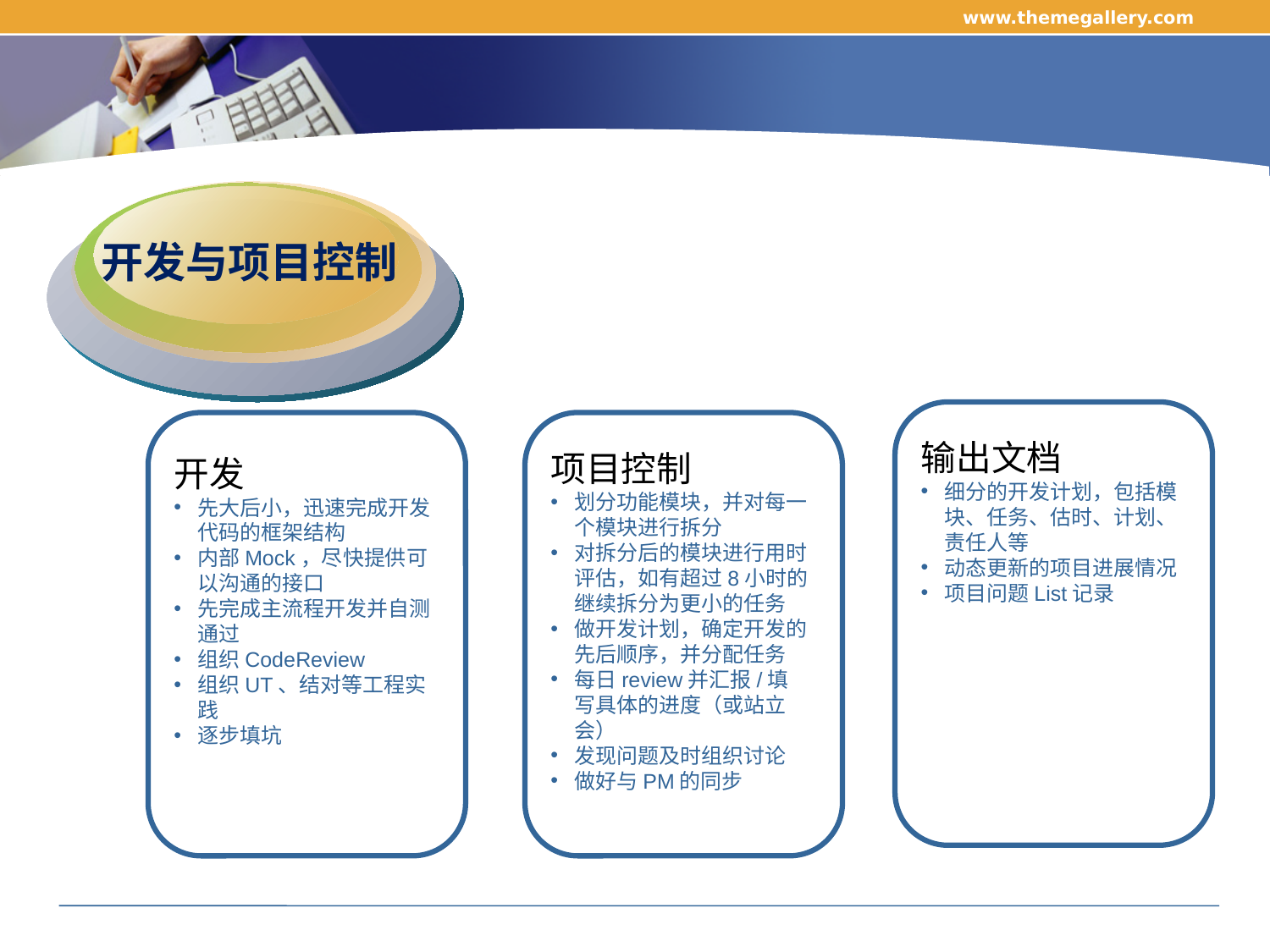

www.themegallery.com

开发与项目控制

输出文档
细分的开发计划，包括模块、任务、估时、计划、责任人等
动态更新的项目进展情况
项目问题List记录

开发
先大后小，迅速完成开发代码的框架结构
内部Mock，尽快提供可以沟通的接口
先完成主流程开发并自测通过
组织CodeReview
组织UT、结对等工程实践
逐步填坑

项目控制
划分功能模块，并对每一个模块进行拆分
对拆分后的模块进行用时评估，如有超过8小时的继续拆分为更小的任务
做开发计划，确定开发的先后顺序，并分配任务
每日review并汇报/填写具体的进度（或站立会）
发现问题及时组织讨论
做好与PM的同步